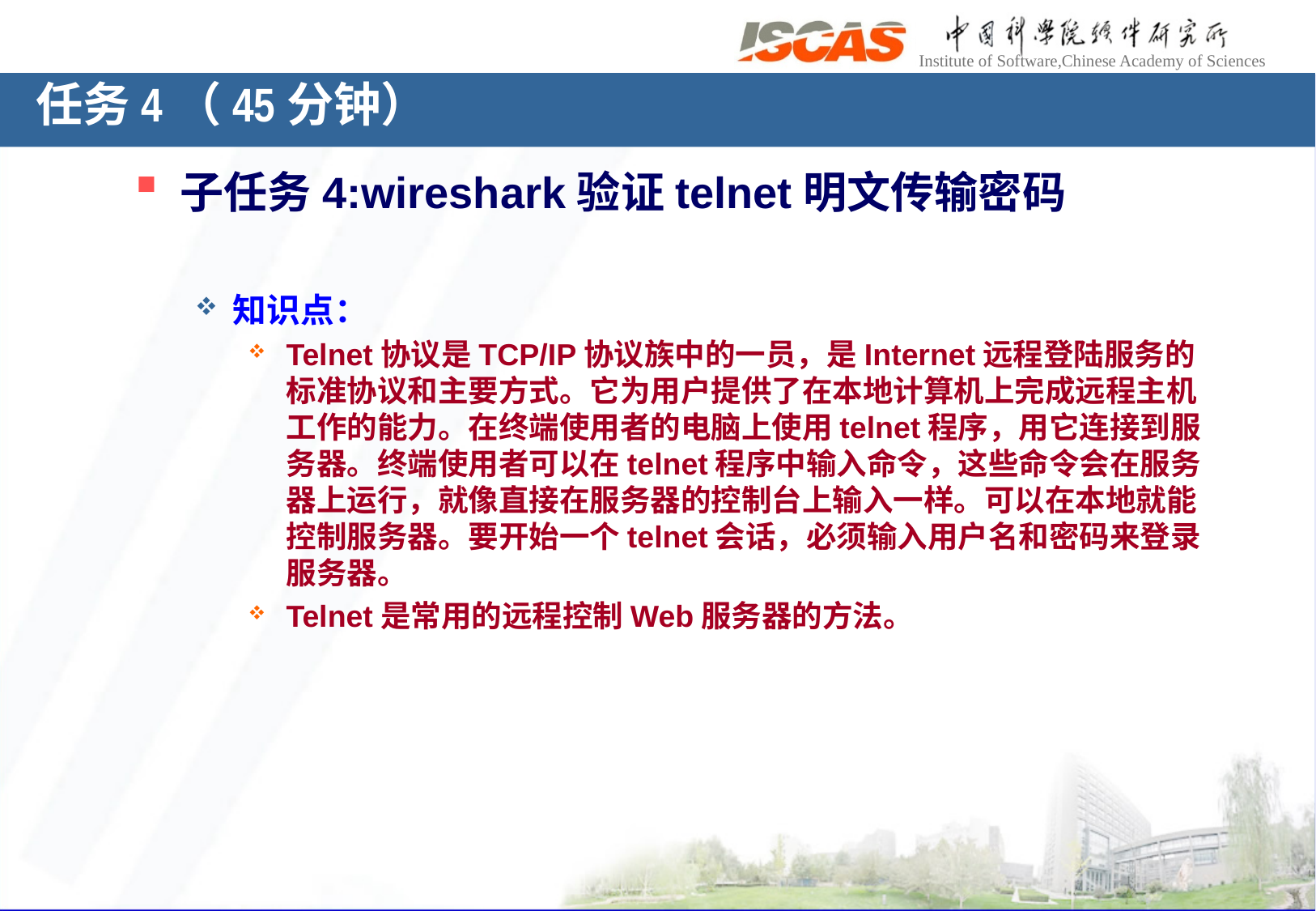

任务4（45分钟）
子任务4:wireshark验证telnet明文传输密码

知识点：
Telnet协议是TCP/IP协议族中的一员，是Internet远程登陆服务的标准协议和主要方式。它为用户提供了在本地计算机上完成远程主机工作的能力。在终端使用者的电脑上使用telnet程序，用它连接到服务器。终端使用者可以在telnet程序中输入命令，这些命令会在服务器上运行，就像直接在服务器的控制台上输入一样。可以在本地就能控制服务器。要开始一个telnet会话，必须输入用户名和密码来登录服务器。
Telnet是常用的远程控制Web服务器的方法。